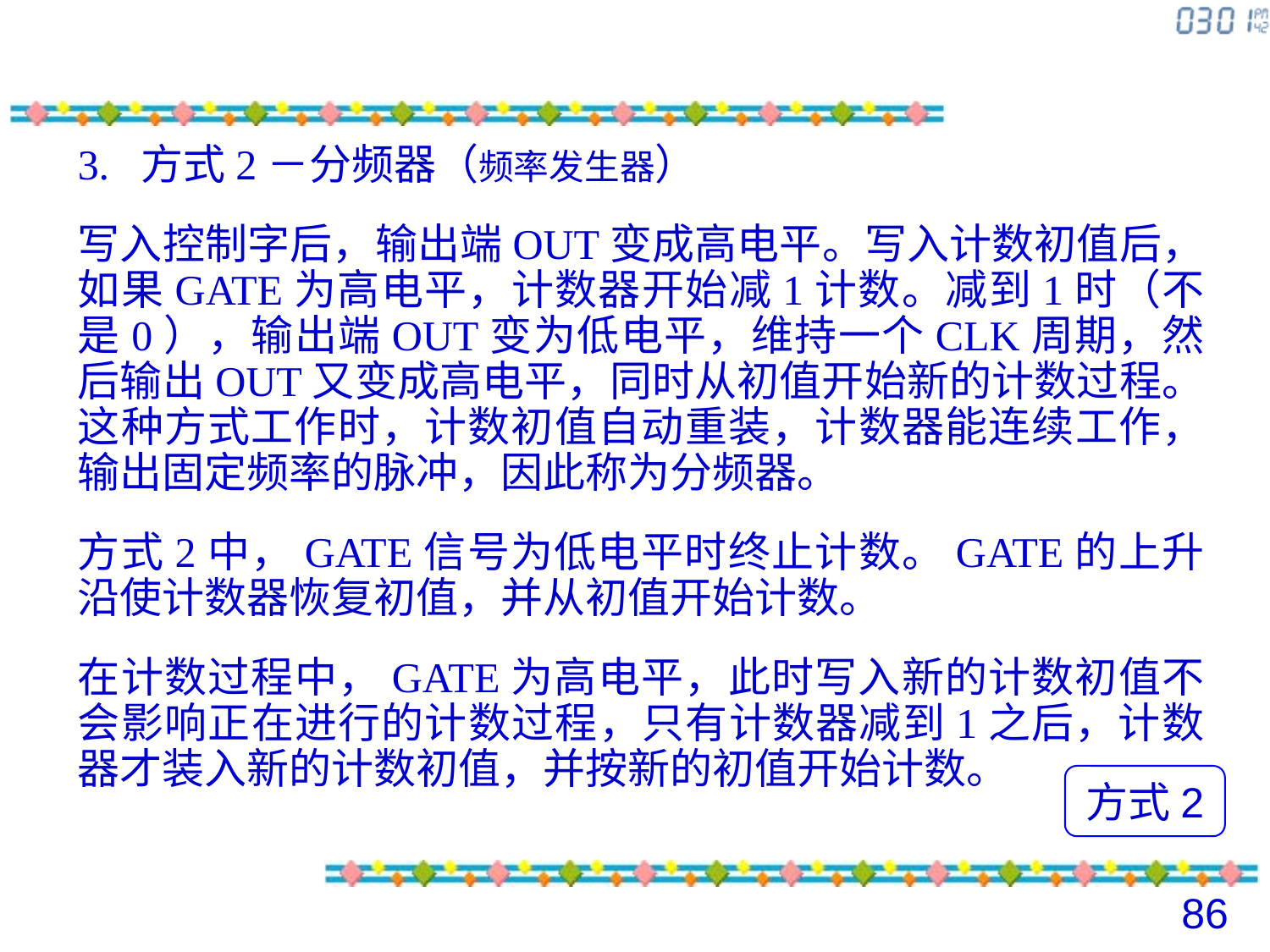

3.  方式2－分频器（频率发生器）
写入控制字后，输出端OUT变成高电平。写入计数初值后，如果GATE为高电平，计数器开始减1计数。减到1时（不是0），输出端OUT变为低电平，维持一个CLK周期，然后输出OUT又变成高电平，同时从初值开始新的计数过程。这种方式工作时，计数初值自动重装，计数器能连续工作，输出固定频率的脉冲，因此称为分频器。
方式2中，GATE信号为低电平时终止计数。GATE的上升沿使计数器恢复初值，并从初值开始计数。
在计数过程中，GATE为高电平，此时写入新的计数初值不会影响正在进行的计数过程，只有计数器减到1之后，计数器才装入新的计数初值，并按新的初值开始计数。
方式2